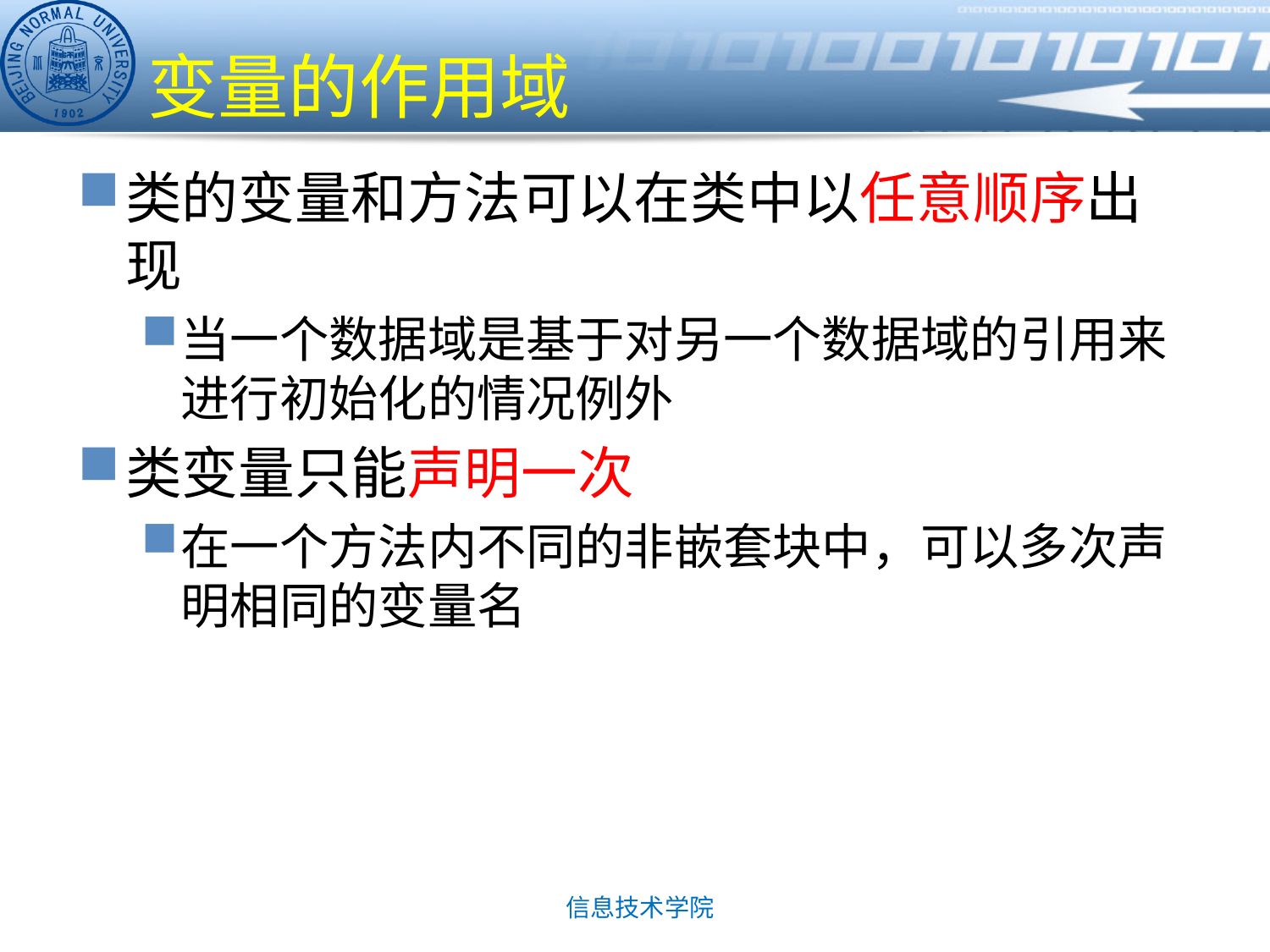

# 变量的作用域
类的变量和方法可以在类中以任意顺序出现
当一个数据域是基于对另一个数据域的引用来进行初始化的情况例外
类变量只能声明一次
在一个方法内不同的非嵌套块中，可以多次声明相同的变量名

36